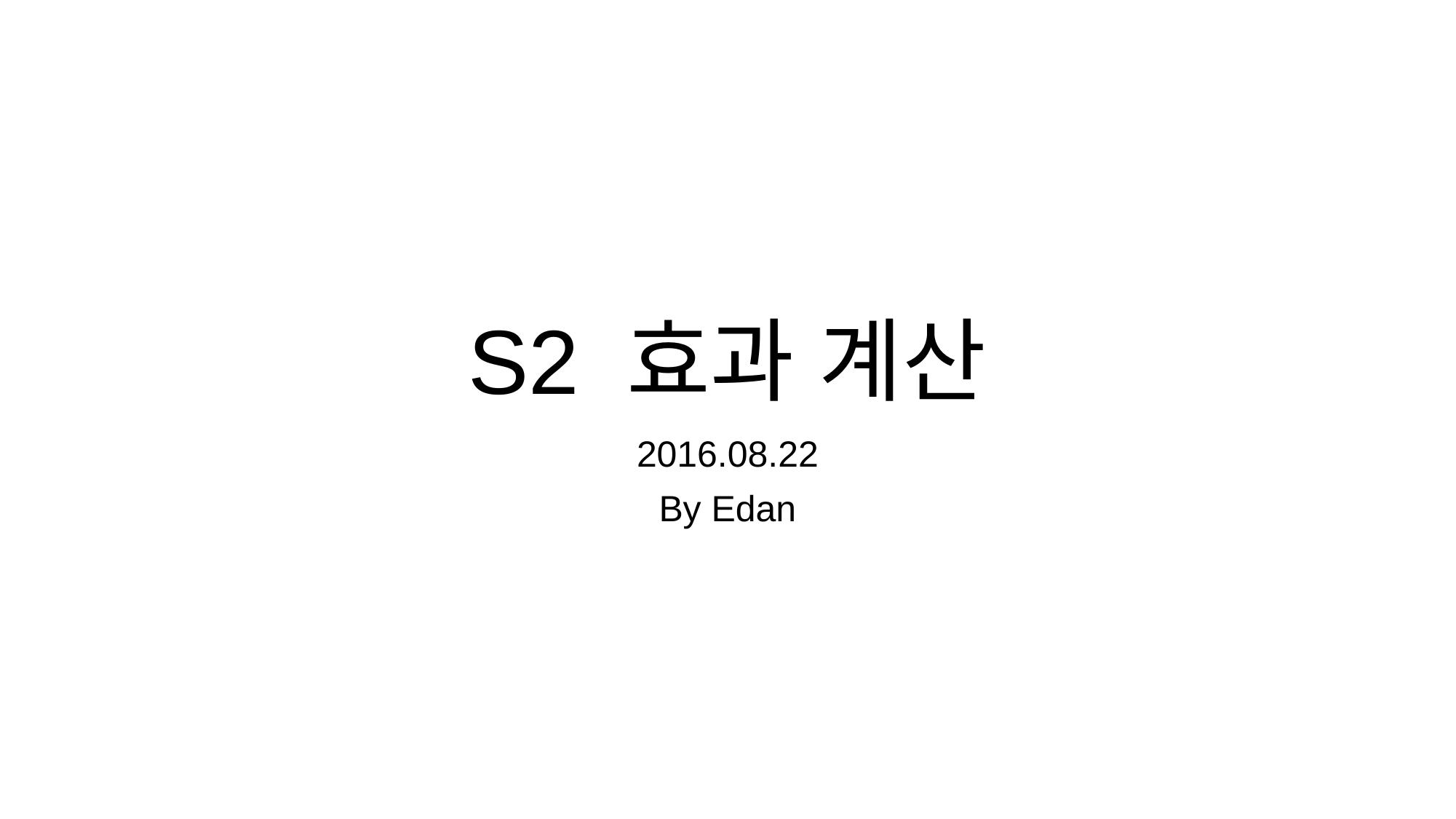

# S2 효과 계산
2016.08.22
By Edan